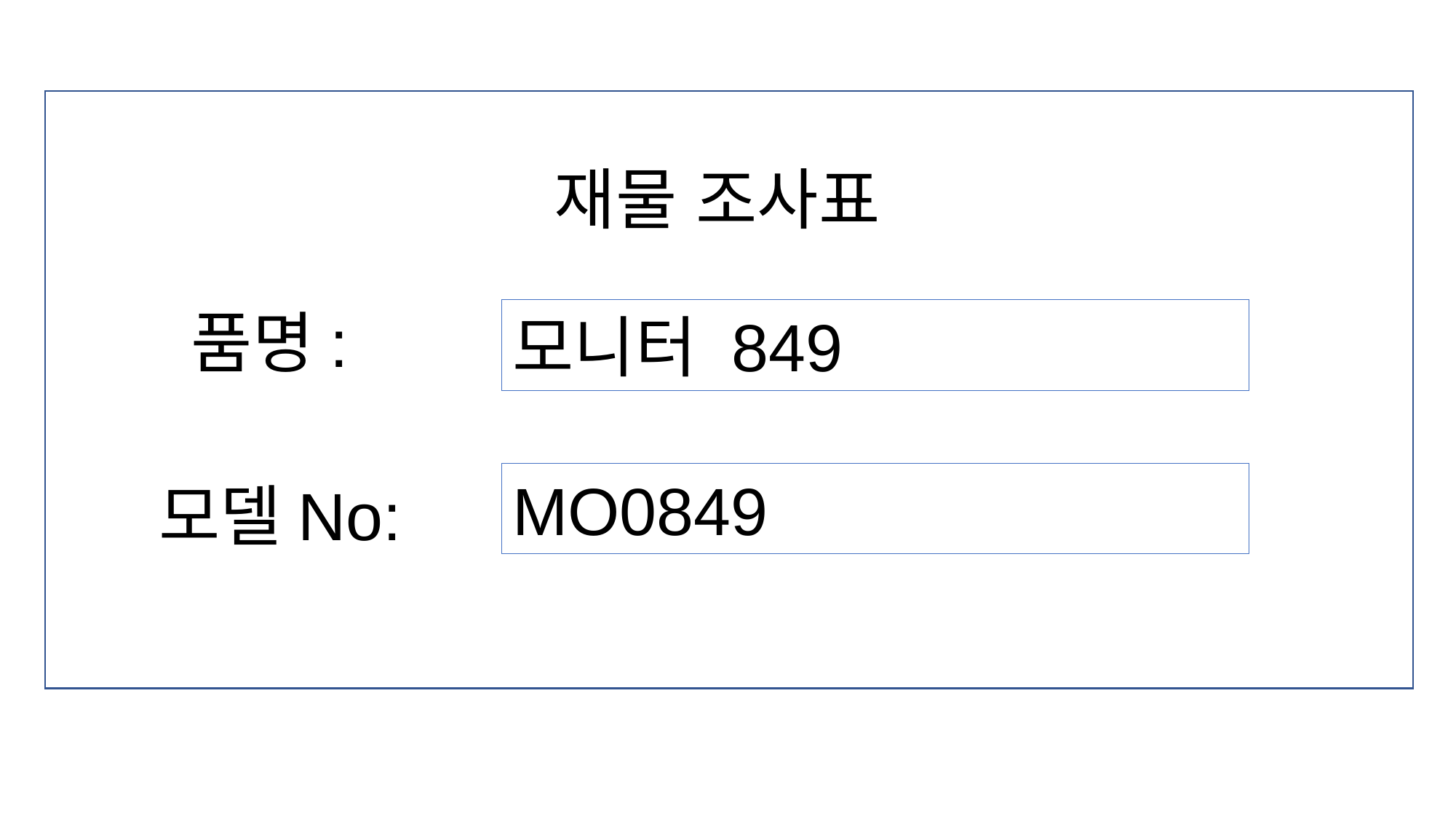

재물 조사표
품명:
모니터 849
MO0849
모델No: